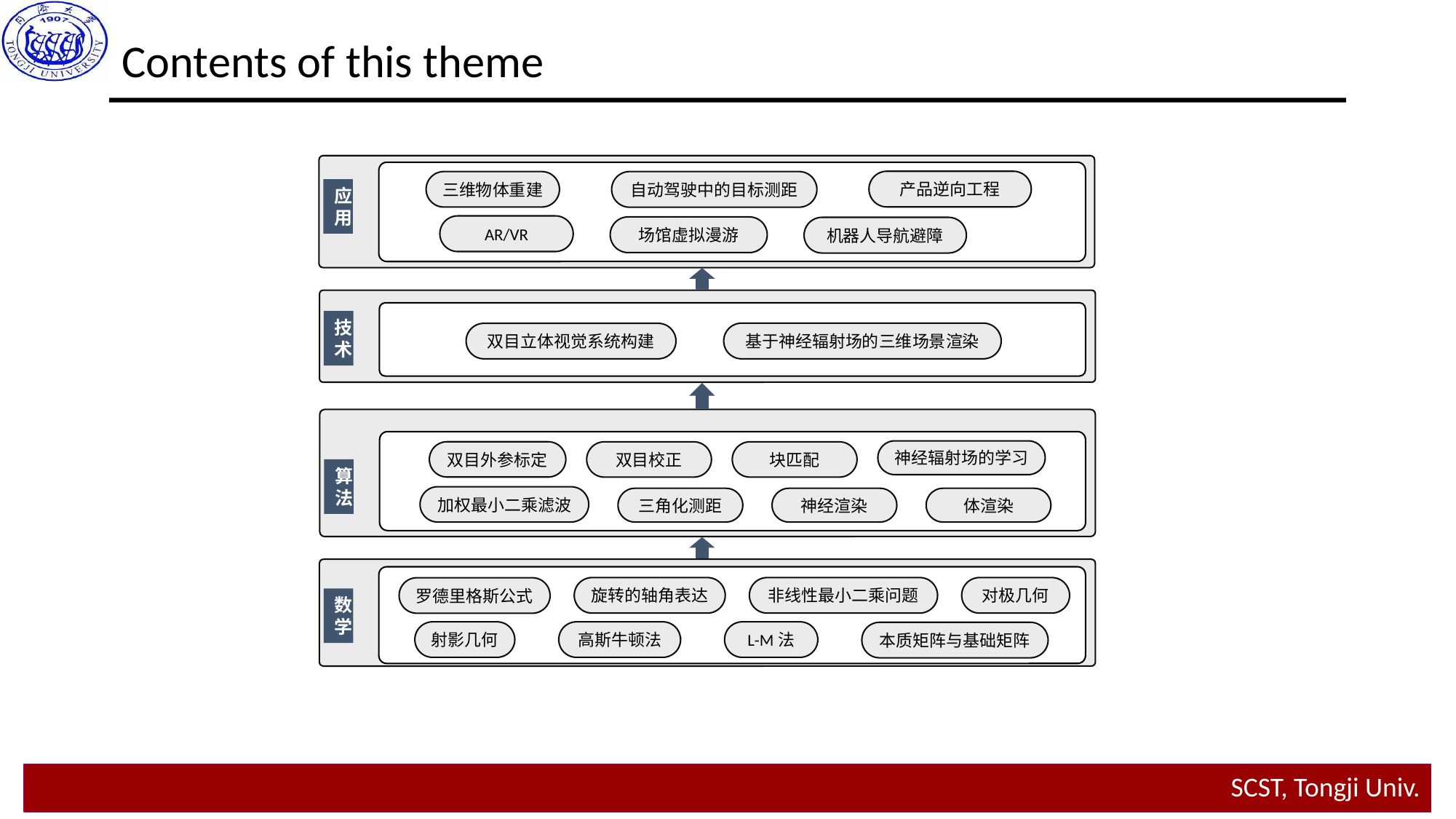

Contents of this theme

产品逆向工程
三维物体重建
自动驾驶中的目标测距
应用
AR/VR
场馆虚拟漫游
机器人导航避障

技术
基于神经辐射场的三维场景渲染
双目立体视觉系统构建

神经辐射场的学习
双目外参标定
双目校正
块匹配
算法
加权最小二乘滤波
三角化测距
神经渲染
体渲染

旋转的轴角表达
非线性最小二乘问题
对极几何
罗德里格斯公式
数学
射影几何
L-M法
高斯牛顿法
本质矩阵与基础矩阵